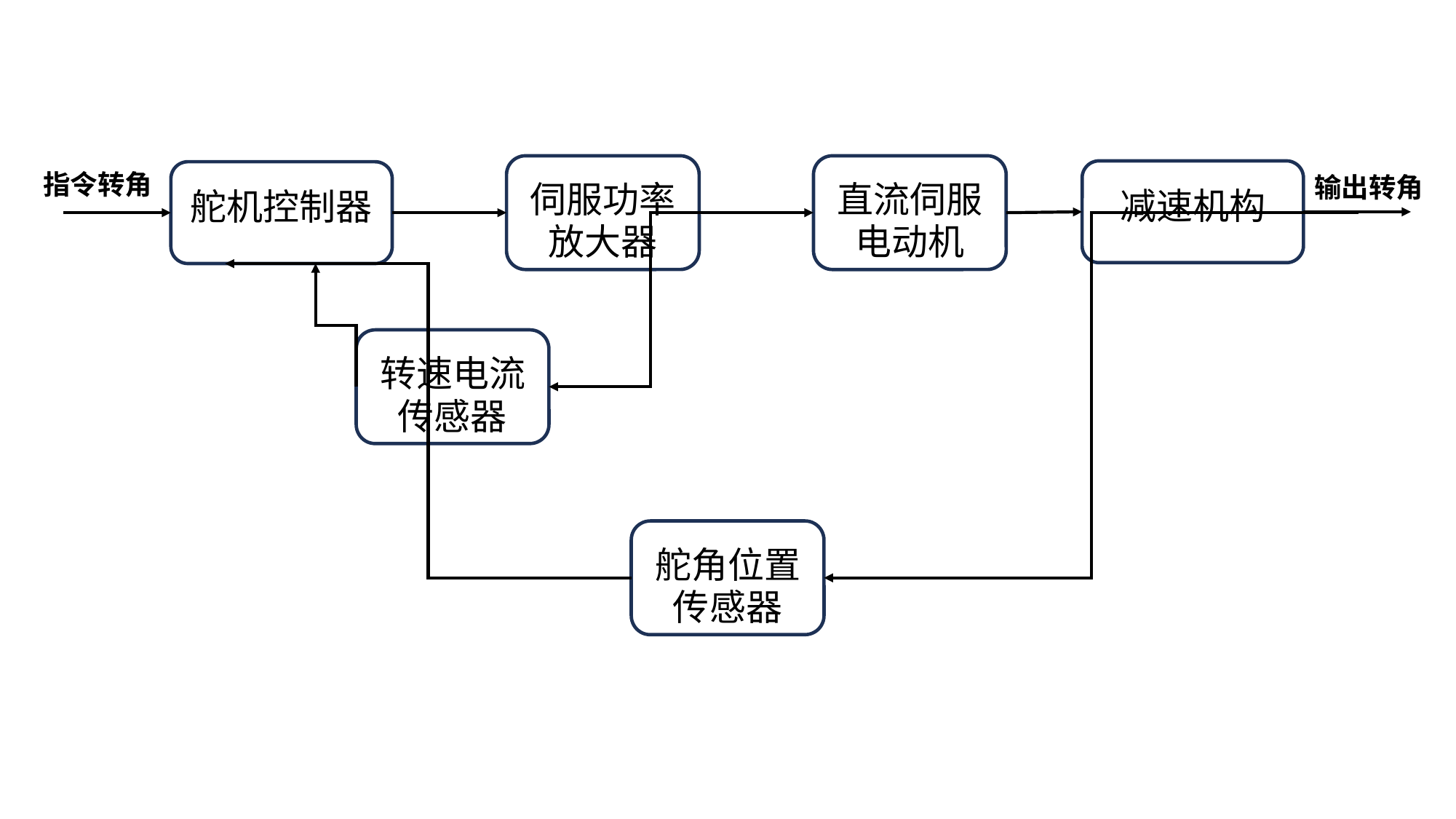

直流伺服电动机

伺服功率放大器

减速机构

舵机控制器

转速电流传感器

舵角位置传感器
指令转角
输出转角